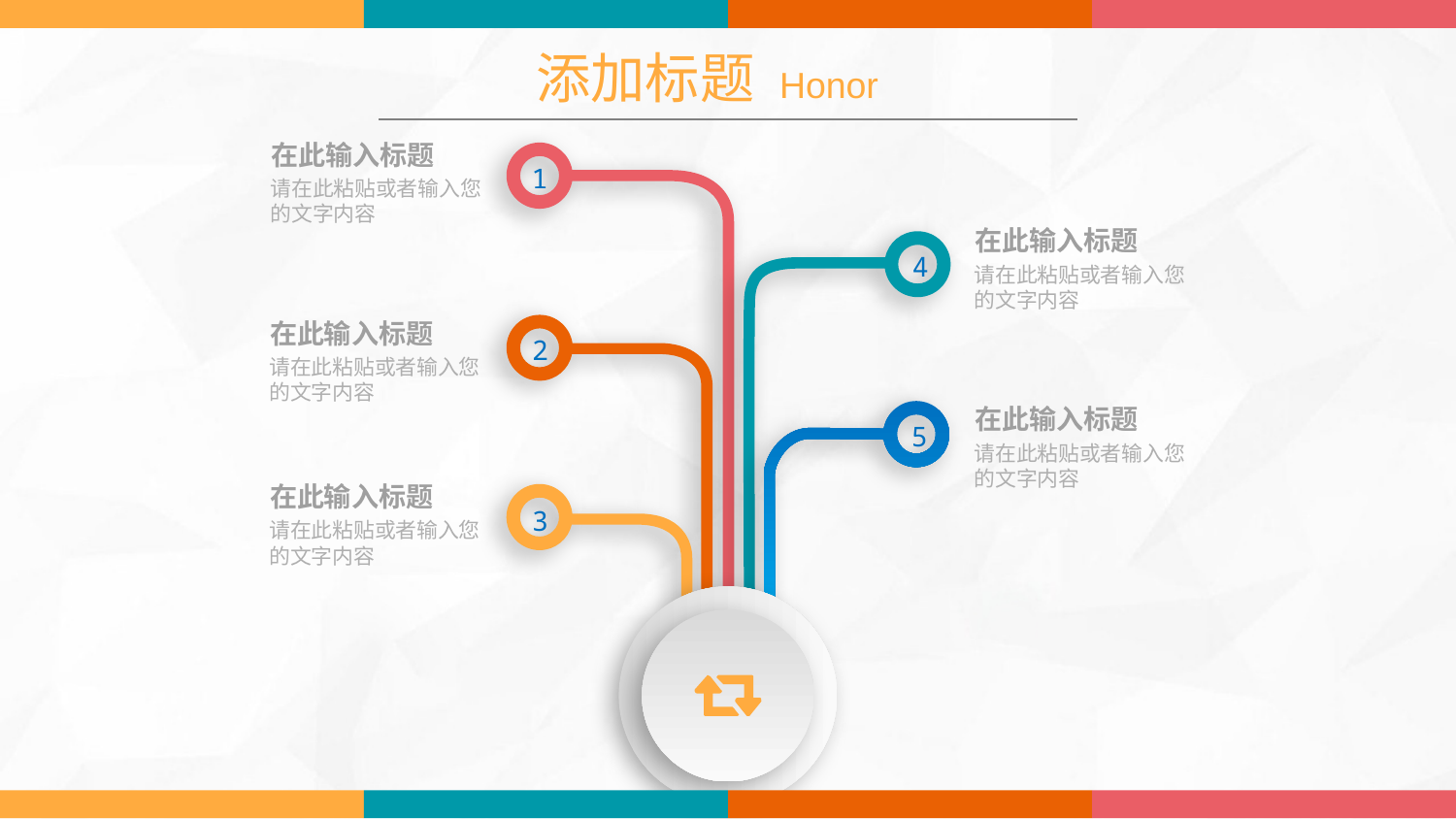

添加标题 Honor
在此输入标题

1
请在此粘贴或者输入您的文字内容
在此输入标题

4
请在此粘贴或者输入您的文字内容
在此输入标题

2
请在此粘贴或者输入您的文字内容
在此输入标题

5
请在此粘贴或者输入您的文字内容
在此输入标题

3
请在此粘贴或者输入您的文字内容